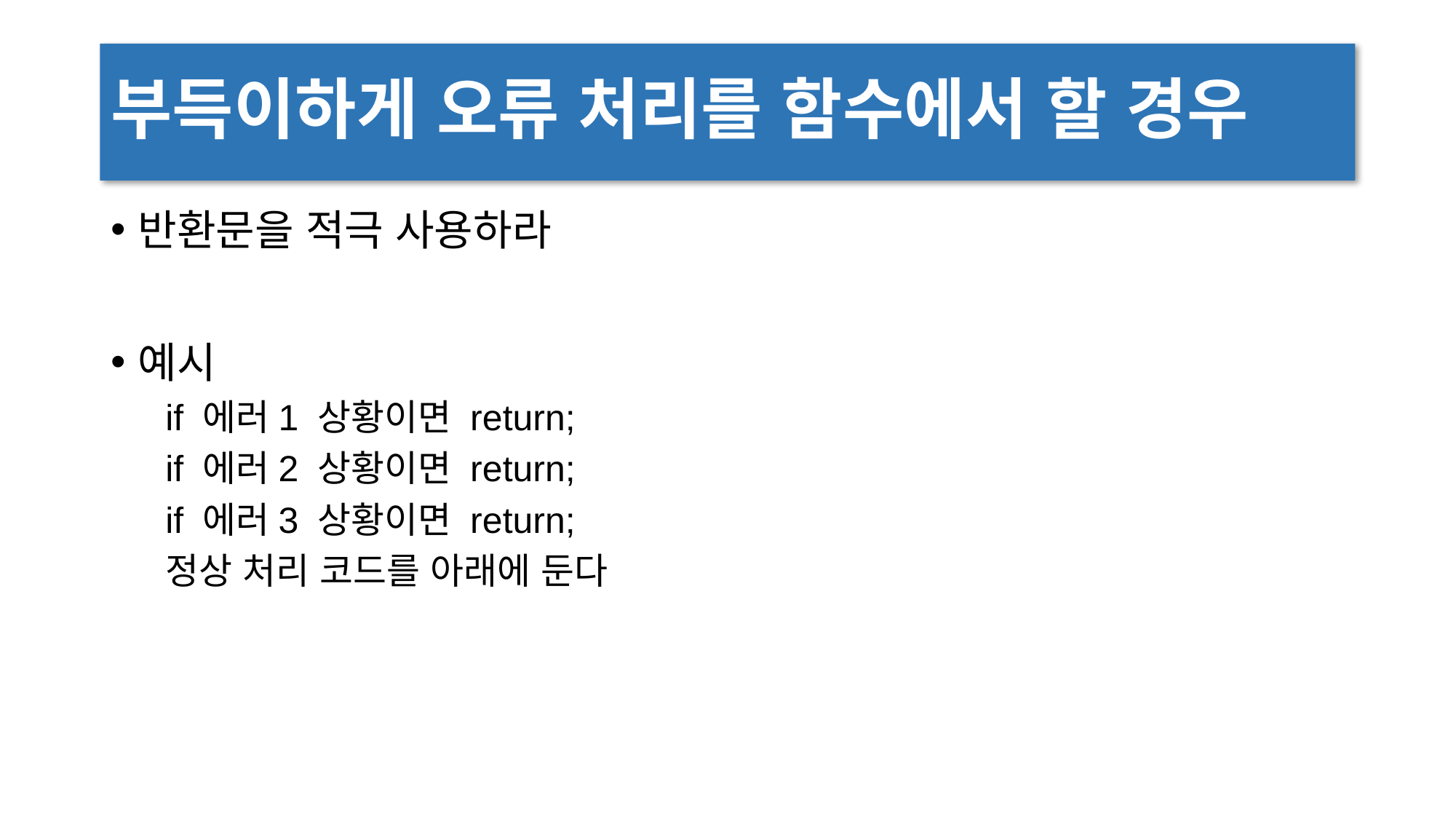

# 부득이하게 오류 처리를 함수에서 할 경우
반환문을 적극 사용하라

예시
if 에러1 상황이면 return;
if 에러2 상황이면 return;
if 에러3 상황이면 return;
정상 처리 코드를 아래에 둔다